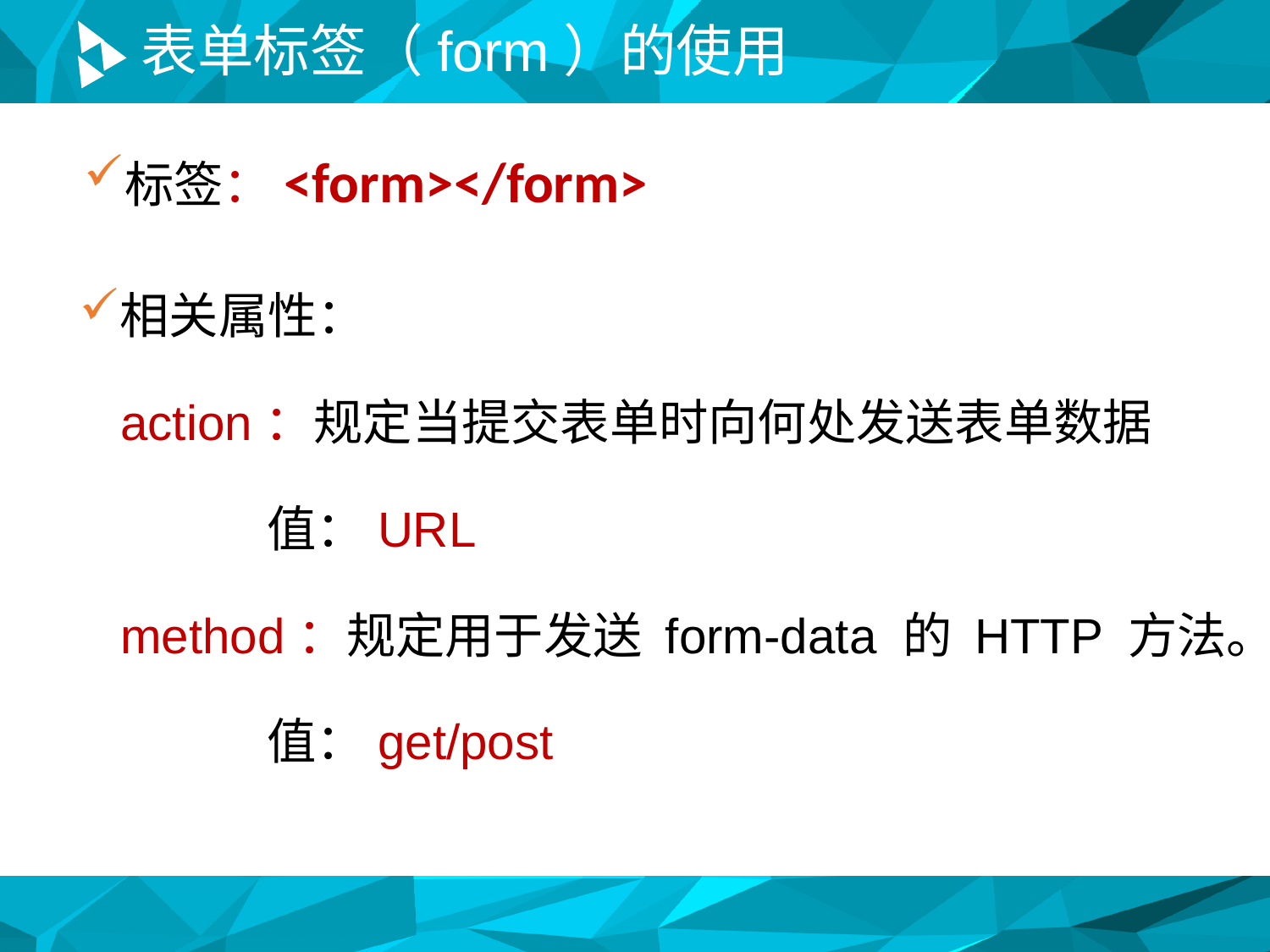

# 表单标签（form）的使用
标签：<form></form>

相关属性：
   action：规定当提交表单时向何处发送表单数据
                值：URL
   method：规定用于发送 form-data 的 HTTP 方法。
                值：get/post